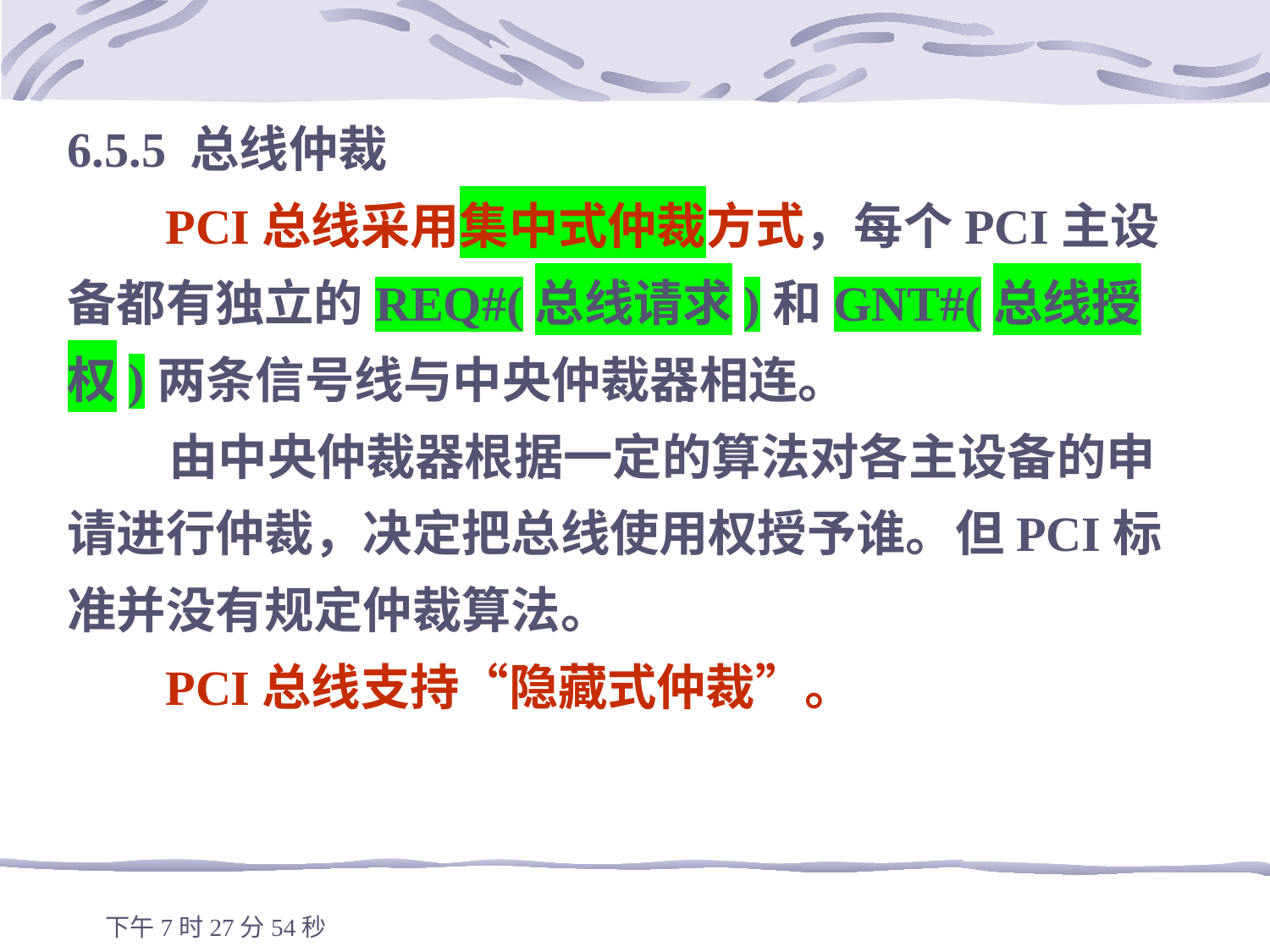

6.5.5 总线仲裁
        PCI总线采用集中式仲裁方式，每个PCI主设备都有独立的REQ#(总线请求)和GNT#(总线授权)两条信号线与中央仲裁器相连。
        由中央仲裁器根据一定的算法对各主设备的申请进行仲裁，决定把总线使用权授予谁。但PCI标准并没有规定仲裁算法。
        PCI总线支持“隐藏式仲裁”。

下午7时27分54秒